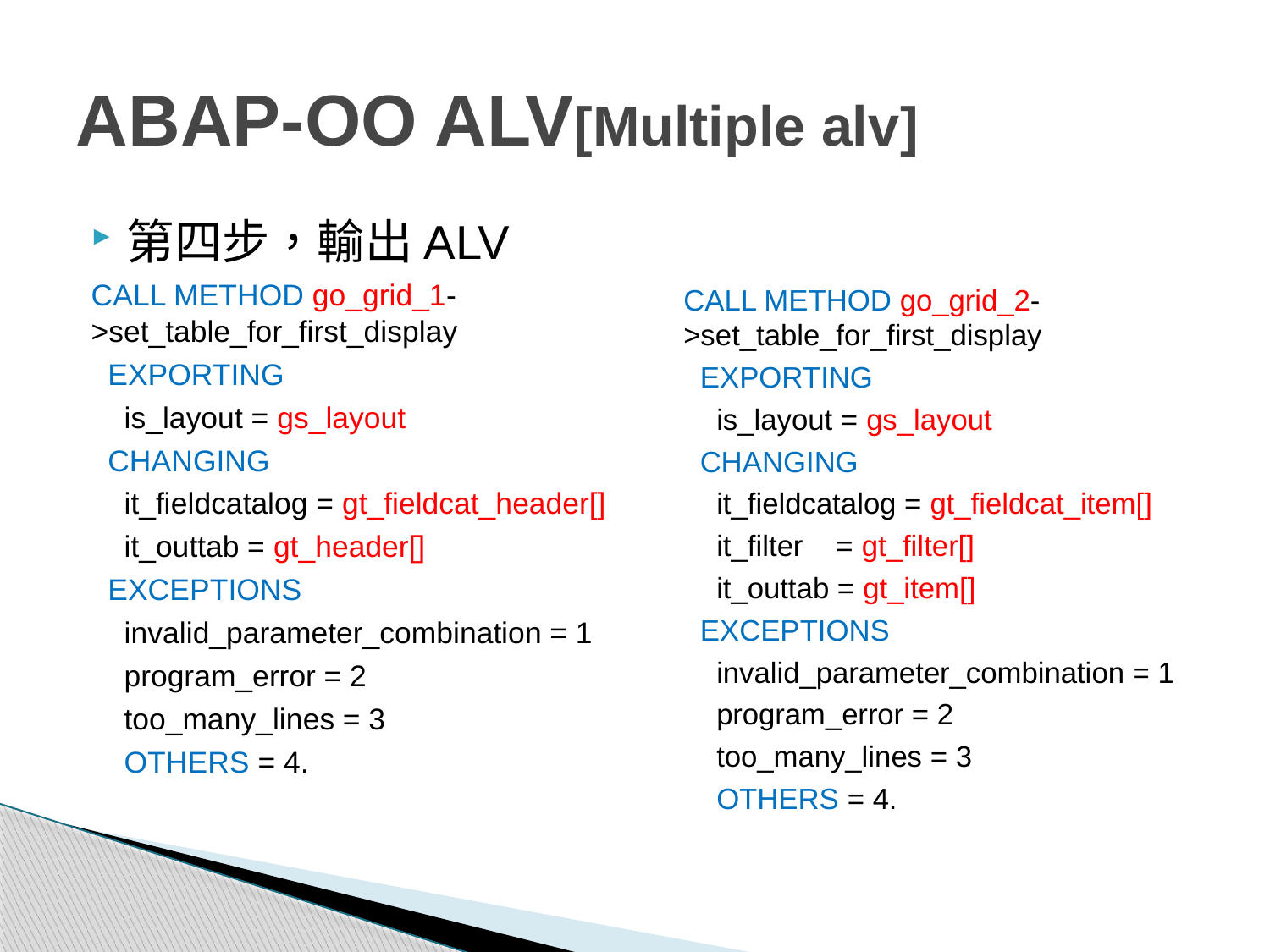

# ABAP-OO ALV[Multiple alv]
第四步，輸出ALV
CALL METHOD go_grid_1->set_table_for_first_display
  EXPORTING
    is_layout = gs_layout
  CHANGING
    it_fieldcatalog = gt_fieldcat_header[]
    it_outtab = gt_header[]
  EXCEPTIONS
    invalid_parameter_combination = 1
    program_error = 2
    too_many_lines = 3
    OTHERS = 4.
CALL METHOD go_grid_2->set_table_for_first_display
  EXPORTING
    is_layout = gs_layout
  CHANGING
    it_fieldcatalog = gt_fieldcat_item[]
    it_filter    = gt_filter[]
    it_outtab = gt_item[]
  EXCEPTIONS
    invalid_parameter_combination = 1
    program_error = 2
    too_many_lines = 3
    OTHERS = 4.